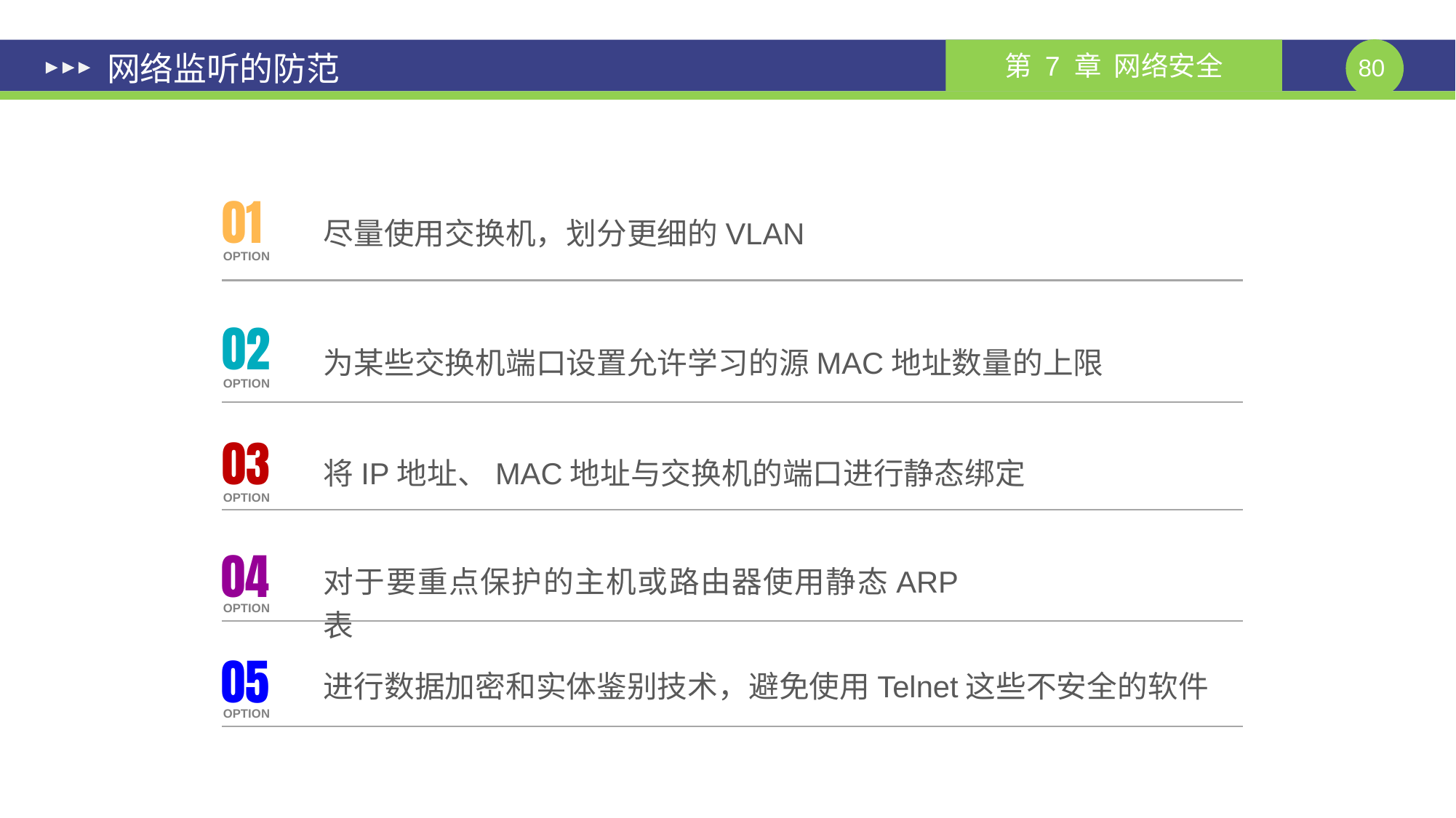

# 网络监听的防范
01
OPTION
尽量使用交换机，划分更细的VLAN
02
OPTION
为某些交换机端口设置允许学习的源MAC地址数量的上限
03
OPTION
将IP地址、MAC地址与交换机的端口进行静态绑定
04
OPTION
对于要重点保护的主机或路由器使用静态ARP表
05
OPTION
进行数据加密和实体鉴别技术，避免使用Telnet这些不安全的软件
课件制作人：谢钧  谢希仁